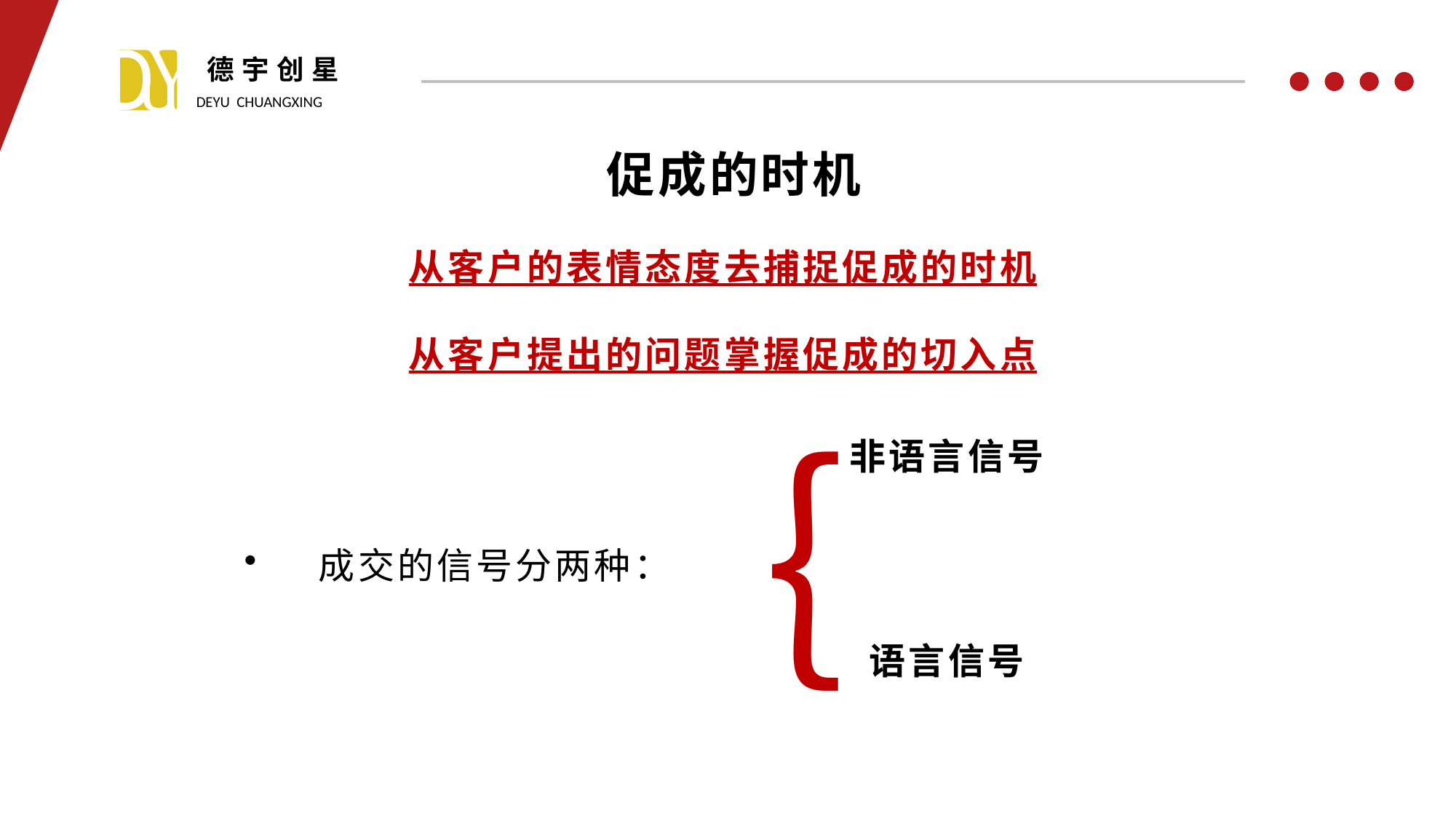

促成的时机
从客户的表情态度去捕捉促成的时机
从客户提出的问题掌握促成的切入点
｛
非语言信号
 成交的信号分两种：

语言信号